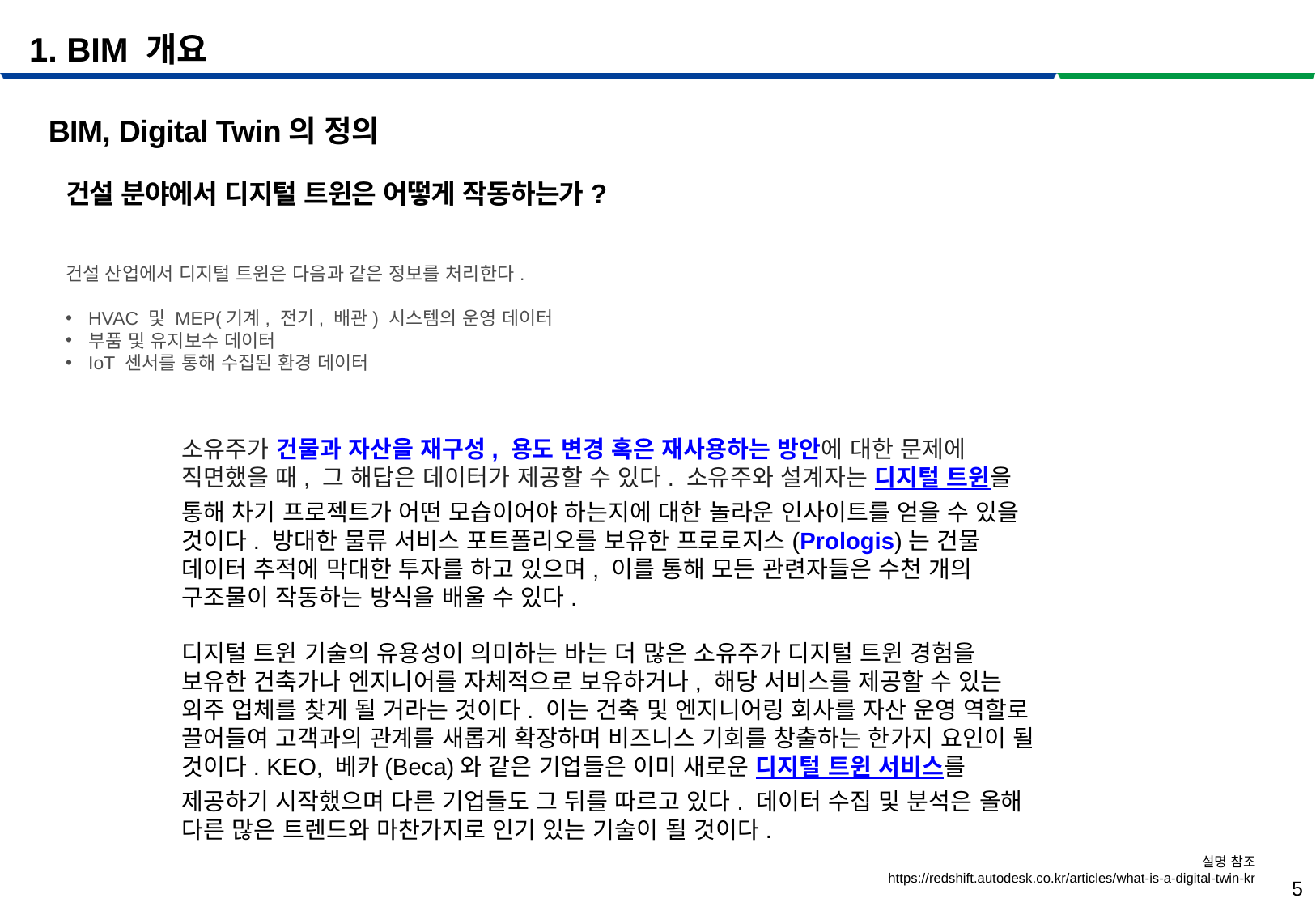

# 1. BIM 개요
BIM, Digital Twin의 정의
건설 분야에서 디지털 트윈은 어떻게 작동하는가?
건설 산업에서 디지털 트윈은 다음과 같은 정보를 처리한다.

HVAC 및 MEP(기계, 전기, 배관) 시스템의 운영 데이터
부품 및 유지보수 데이터
IoT 센서를 통해 수집된 환경 데이터
소유주가 건물과 자산을 재구성, 용도 변경 혹은 재사용하는 방안에 대한 문제에 직면했을 때, 그 해답은 데이터가 제공할 수 있다. 소유주와 설계자는 디지털 트윈을 통해 차기 프로젝트가 어떤 모습이어야 하는지에 대한 놀라운 인사이트를 얻을 수 있을 것이다. 방대한 물류 서비스 포트폴리오를 보유한 프로로지스(Prologis)는 건물 데이터 추적에 막대한 투자를 하고 있으며, 이를 통해 모든 관련자들은 수천 개의 구조물이 작동하는 방식을 배울 수 있다.

디지털 트윈 기술의 유용성이 의미하는 바는 더 많은 소유주가 디지털 트윈 경험을 보유한 건축가나 엔지니어를 자체적으로 보유하거나, 해당 서비스를 제공할 수 있는 외주 업체를 찾게 될 거라는 것이다. 이는 건축 및 엔지니어링 회사를 자산 운영 역할로 끌어들여 고객과의 관계를 새롭게 확장하며 비즈니스 기회를 창출하는 한가지 요인이 될 것이다. KEO, 베카(Beca)와 같은 기업들은 이미 새로운 디지털 트윈 서비스를 제공하기 시작했으며 다른 기업들도 그 뒤를 따르고 있다. 데이터 수집 및 분석은 올해 다른 많은 트렌드와 마찬가지로 인기 있는 기술이 될 것이다.
설명 참조
https://redshift.autodesk.co.kr/articles/what-is-a-digital-twin-kr